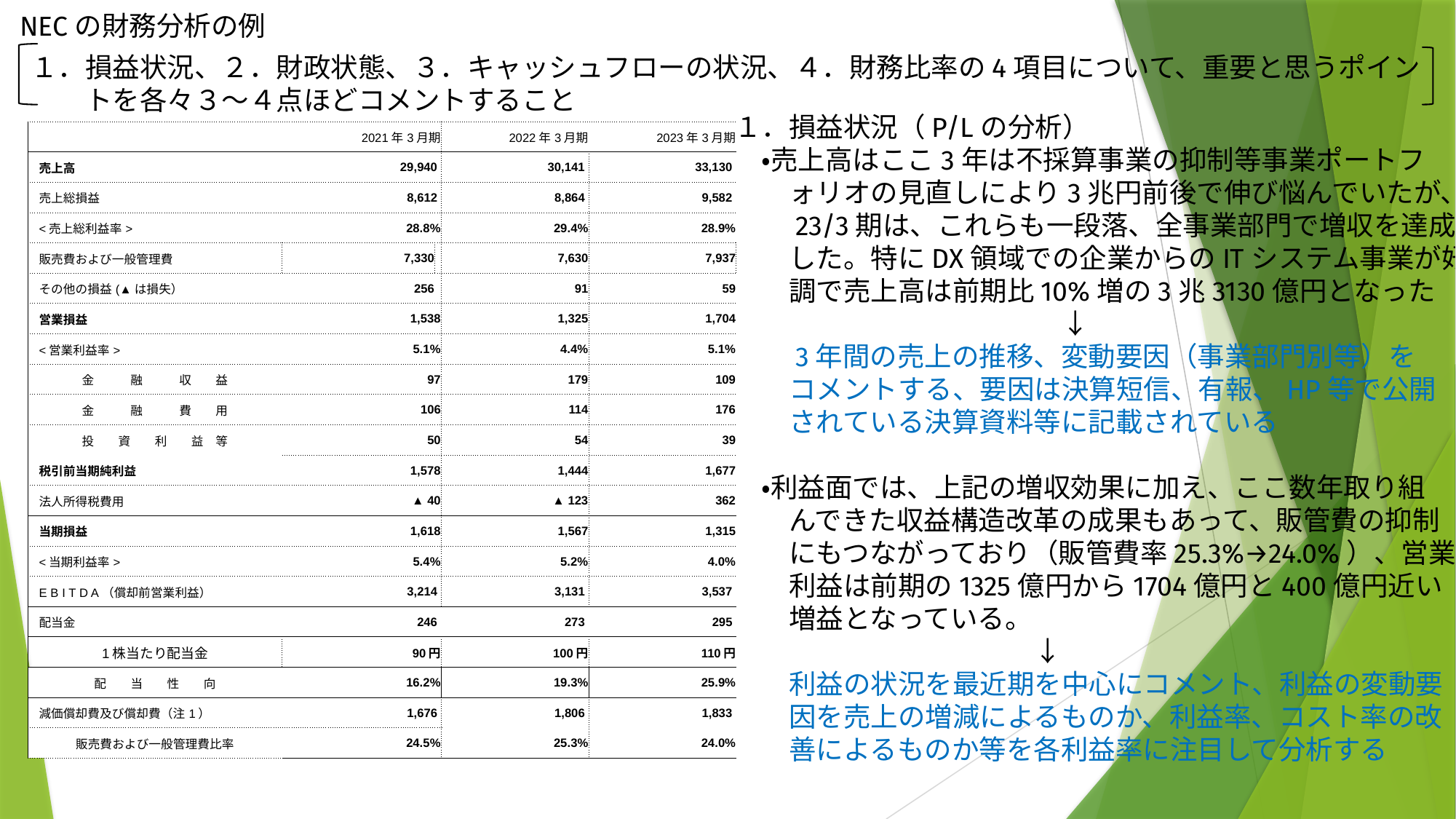

NECの財務分析の例

１．損益状況、２．財政状態、３．キャッシュフローの状況、４．財務比率の4項目について、重要と思うポイン
　　トを各々３～４点ほどコメントすること

１．損益状況（P/Lの分析）
　・売上高はここ3年は不採算事業の抑制等事業ポートフ
　　ォリオの見直しにより3兆円前後で伸び悩んでいたが、
　　23/3期は、これらも一段落、全事業部門で増収を達成
　　した。特にDX領域での企業からのITシステム事業が好
　　調で売上高は前期比10%増の3兆3130億円となった
　　　　　　　　　　　　↓
　　3年間の売上の推移、変動要因（事業部門別等）を
　　コメントする、要因は決算短信、有報、HP等で公開
　　されている決算資料等に記載されている

　・利益面では、上記の増収効果に加え、ここ数年取り組
　　んできた収益構造改革の成果もあって、販管費の抑制
　　にもつながっており（販管費率25.3%→24.0%）、営業
　　利益は前期の1325億円から1704億円と400億円近い
　　増益となっている。
　　　　　　　　　　　↓
　　利益の状況を最近期を中心にコメント、利益の変動要
　　因を売上の増減によるものか、利益率、コスト率の改
　　善によるものか等を各利益率に注目して分析する

|  | 2021年3月期 |  | 2022年3月期 | 2023年3月期 |
| --- | --- | --- | --- | --- |
| 売上高 | 29,940 |  | 30,141 | 33,130 |
| 売上総損益 | 8,612 |  | 8,864 | 9,582 |
| <売上総利益率> | 28.8% |  | 29.4% | 28.9% |
| 販売費および一般管理費 | 7,330 |  | 7,630 | 7,937 |
| その他の損益(▲は損失） | 256 |  | 91 | 59 |
| 営業損益 | 1,538 |  | 1,325 | 1,704 |
| <営業利益率> | 5.1% |  | 4.4% | 5.1% |
| 金　　　融　　　収　　益 | 97 |  | 179 | 109 |
| 金　　　融　　　費　　用 | 106 |  | 114 | 176 |
| 投　　資　　利　　益　等 | 50 |  | 54 | 39 |
| 税引前当期純利益 | 1,578 |  | 1,444 | 1,677 |
| 法人所得税費用 | ▲ 40 |  | ▲ 123 | 362 |
| 当期損益 | 1,618 |  | 1,567 | 1,315 |
| <当期利益率> | 5.4% |  | 5.2% | 4.0% |
| E B I T D A（償却前営業利益） | 3,214 |  | 3,131 | 3,537 |
| 配当金 | 246 |  | 273 | 295 |
| 1株当たり配当金 | 90円 |  | 100円 | 110円 |
| 配　　当　　性　　向 | 16.2% |  | 19.3% | 25.9% |
| 減価償却費及び償却費（注1） | 1,676 |  | 1,806 | 1,833 |
| 販売費および一般管理費比率 | 24.5% |  | 25.3% | 24.0% |